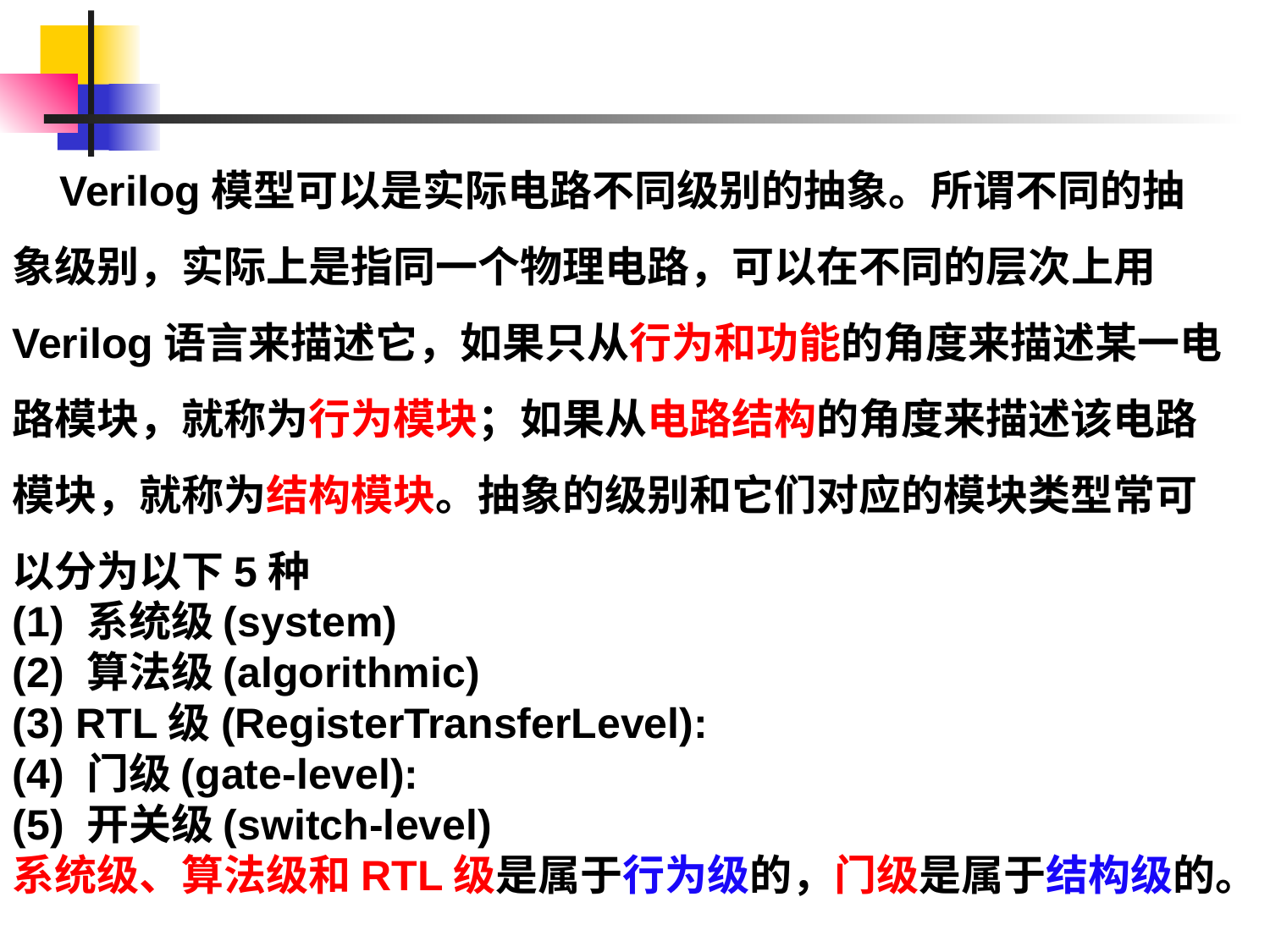

Verilog模型可以是实际电路不同级别的抽象。所谓不同的抽象级别，实际上是指同一个物理电路，可以在不同的层次上用Verilog语言来描述它，如果只从行为和功能的角度来描述某一电路模块，就称为行为模块；如果从电路结构的角度来描述该电路模块，就称为结构模块。抽象的级别和它们对应的模块类型常可以分为以下5种
(1) 系统级(system)
(2) 算法级(algorithmic)
(3) RTL级(RegisterTransferLevel):
(4) 门级(gate-level):
(5) 开关级(switch-level)
系统级、算法级和RTL级是属于行为级的，门级是属于结构级的。
# 28